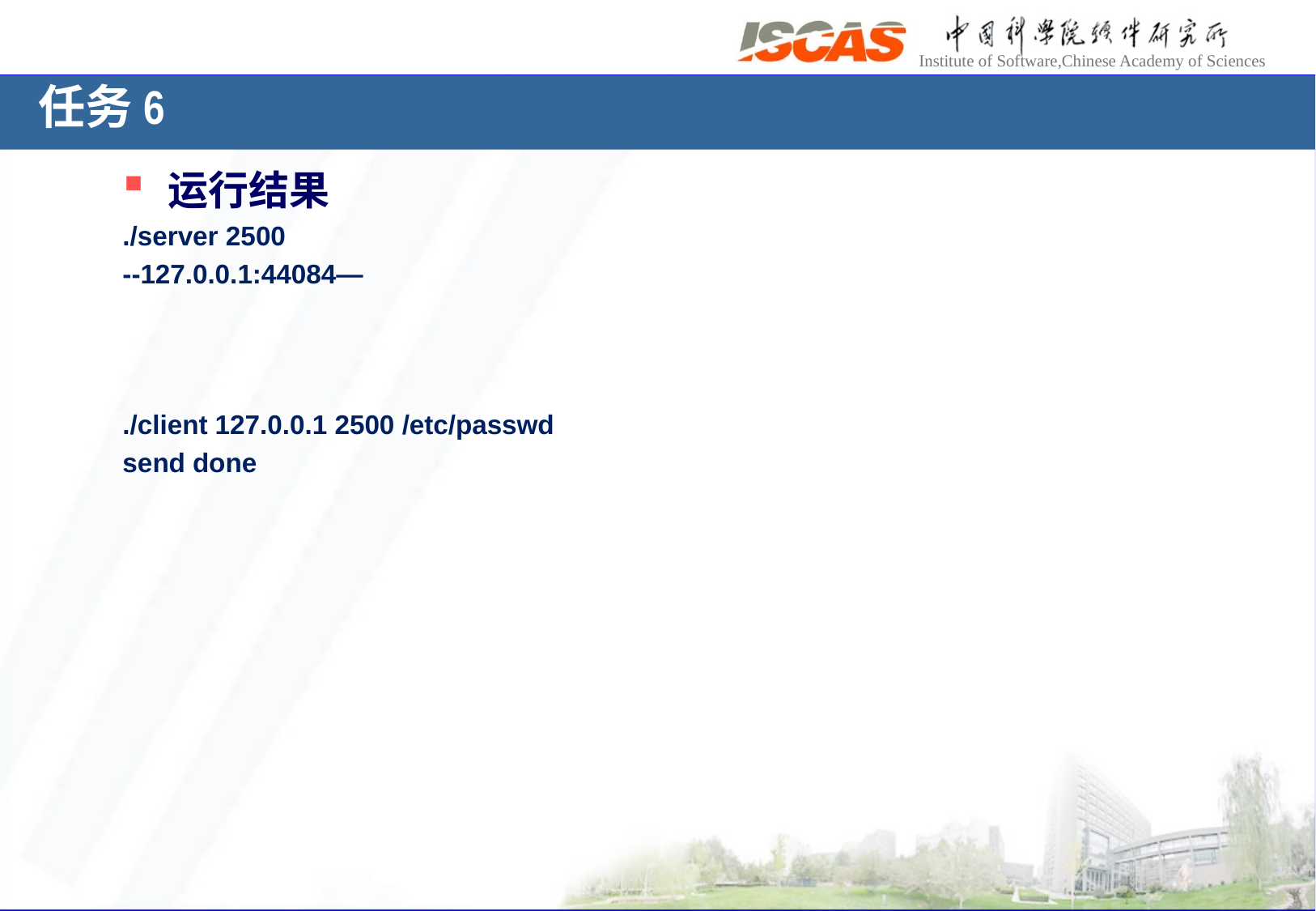

任务6

运行结果
./server 2500
--127.0.0.1:44084—

./client 127.0.0.1 2500 /etc/passwd
send done